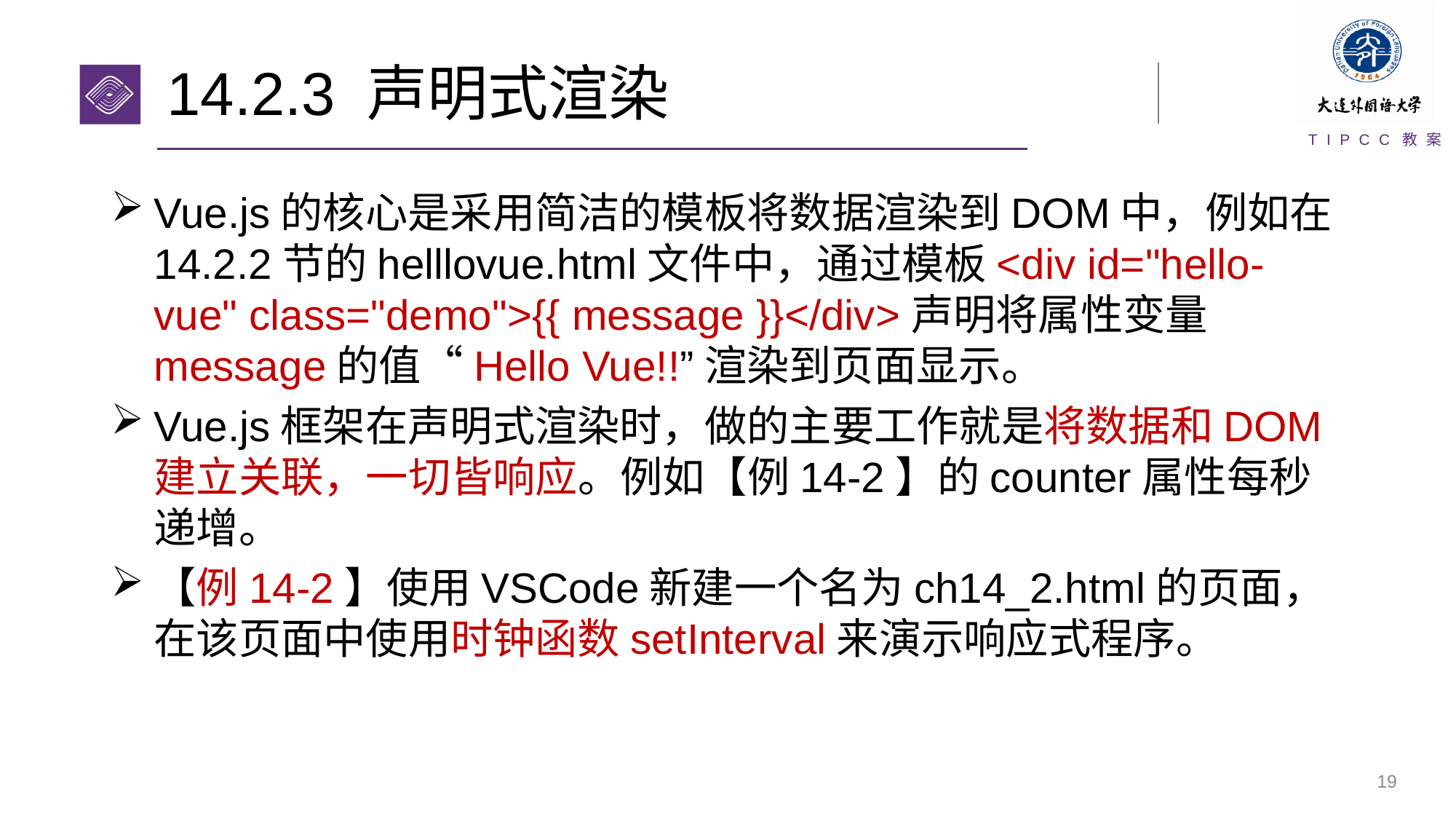

# 14.2.3 声明式渲染
Vue.js的核心是采用简洁的模板将数据渲染到DOM中，例如在14.2.2节的helllovue.html文件中，通过模板<div id="hello-vue" class="demo">{{ message }}</div>声明将属性变量message的值“Hello Vue!!”渲染到页面显示。
Vue.js框架在声明式渲染时，做的主要工作就是将数据和DOM建立关联，一切皆响应。例如【例14-2】的counter属性每秒递增。
【例14-2】使用VSCode新建一个名为ch14_2.html的页面，在该页面中使用时钟函数setInterval来演示响应式程序。

19